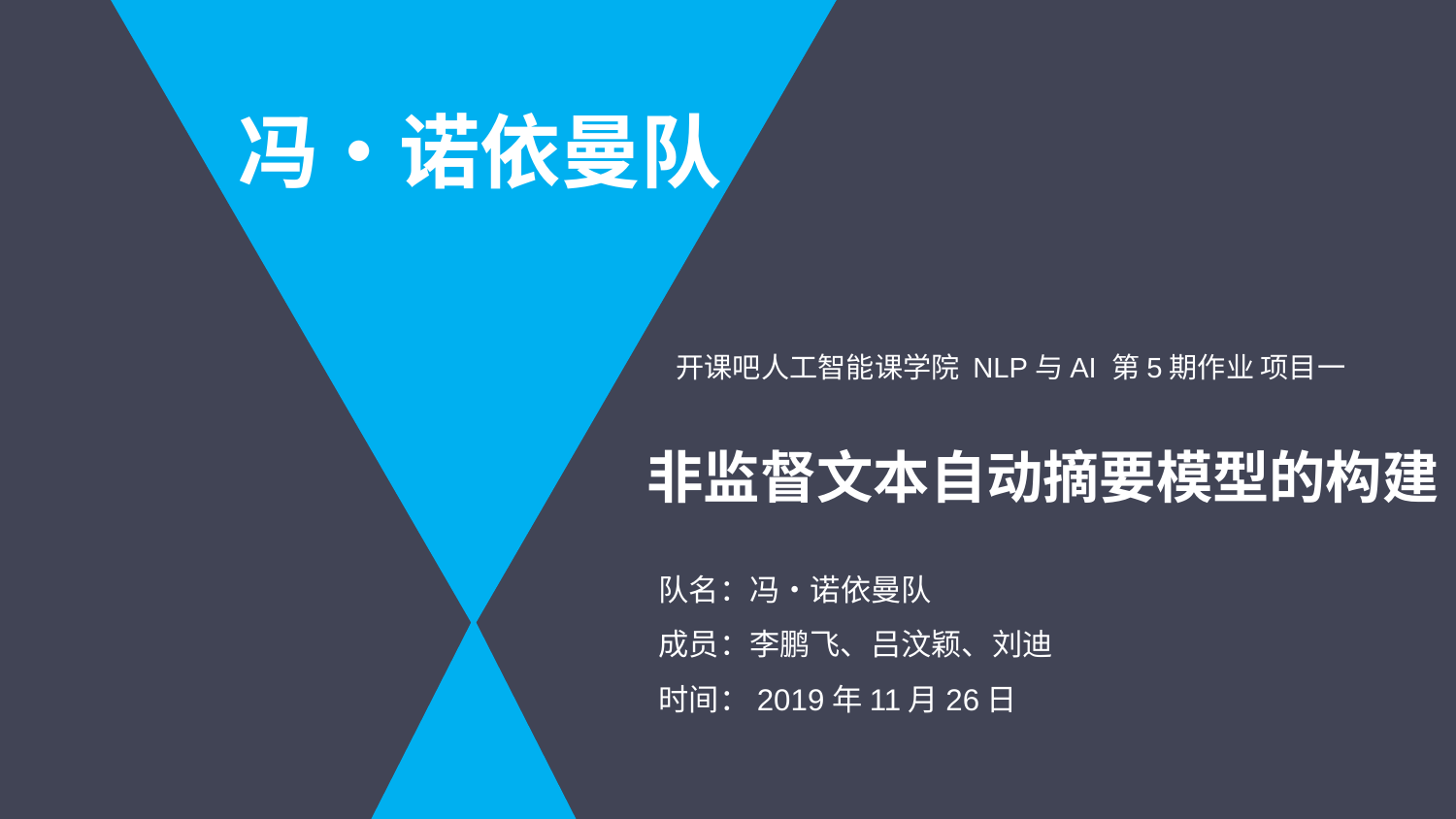

冯・诺依曼队
开课吧人工智能课学院 NLP与AI 第5期作业 项目一
非监督文本自动摘要模型的构建
队名：冯・诺依曼队
成员：李鹏飞、吕汶颖、刘迪
时间：2019年11月26日